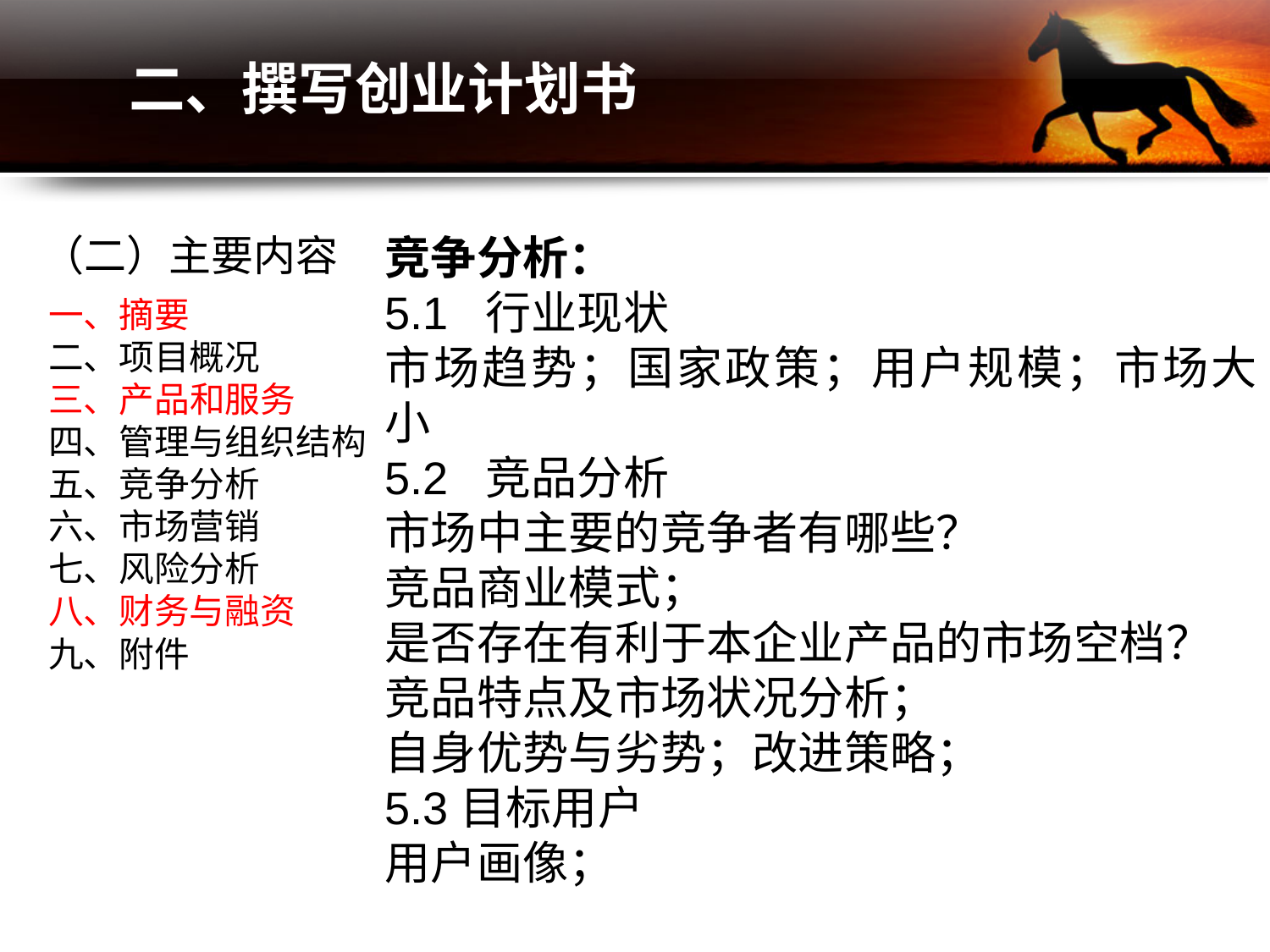

二、撰写创业计划书
（二）主要内容
竞争分析：
5.1  行业现状
市场趋势；国家政策；用户规模；市场大小
5.2  竞品分析
市场中主要的竞争者有哪些？
竞品商业模式；
是否存在有利于本企业产品的市场空档？
竞品特点及市场状况分析；
自身优势与劣势；改进策略；
5.3目标用户
用户画像；
一、摘要
二、项目概况
三、产品和服务
四、管理与组织结构
五、竞争分析
六、市场营销
七、风险分析
八、财务与融资
九、附件